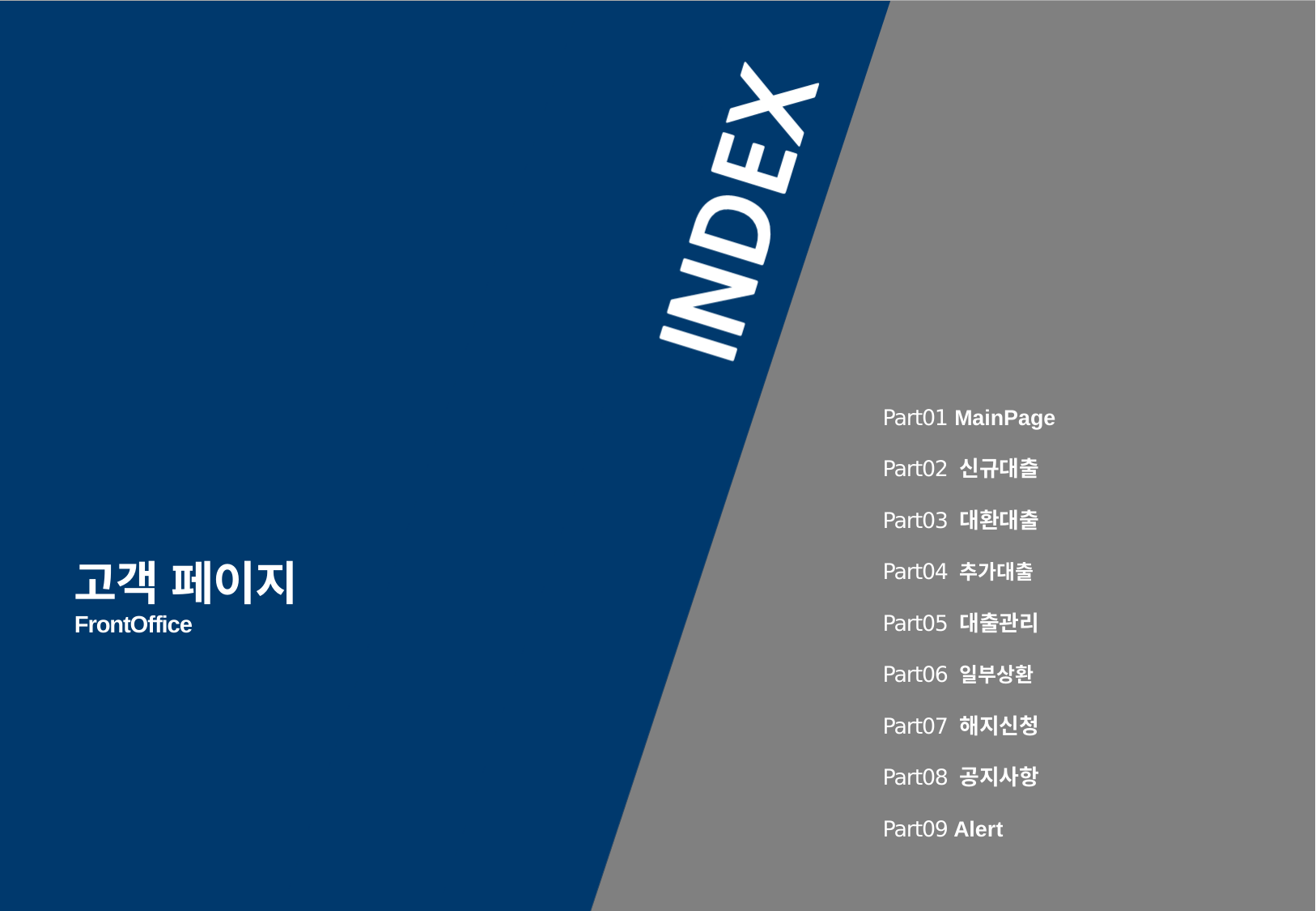

Part01 MainPage
Part02 신규대출
Part03 대환대출
Part04 추가대출
Part05 대출관리
Part06 일부상환

Part07 해지신청
Part08 공지사항
Part09 Alert
고객 페이지
FrontOffice